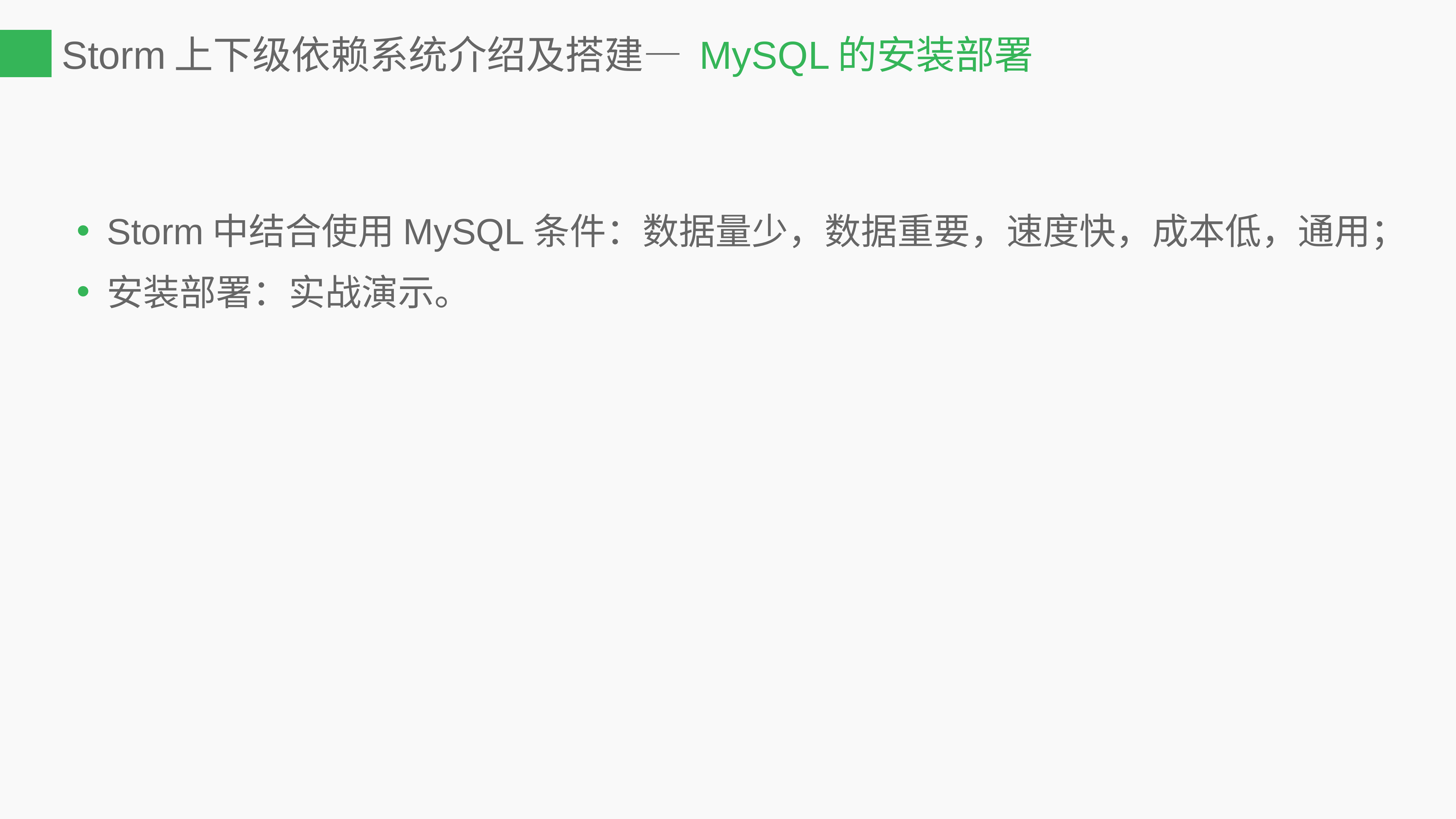

# Storm上下级依赖系统介绍及搭建— MySQL的安装部署
Storm中结合使用MySQL条件：数据量少，数据重要，速度快，成本低，通用；
安装部署：实战演示。